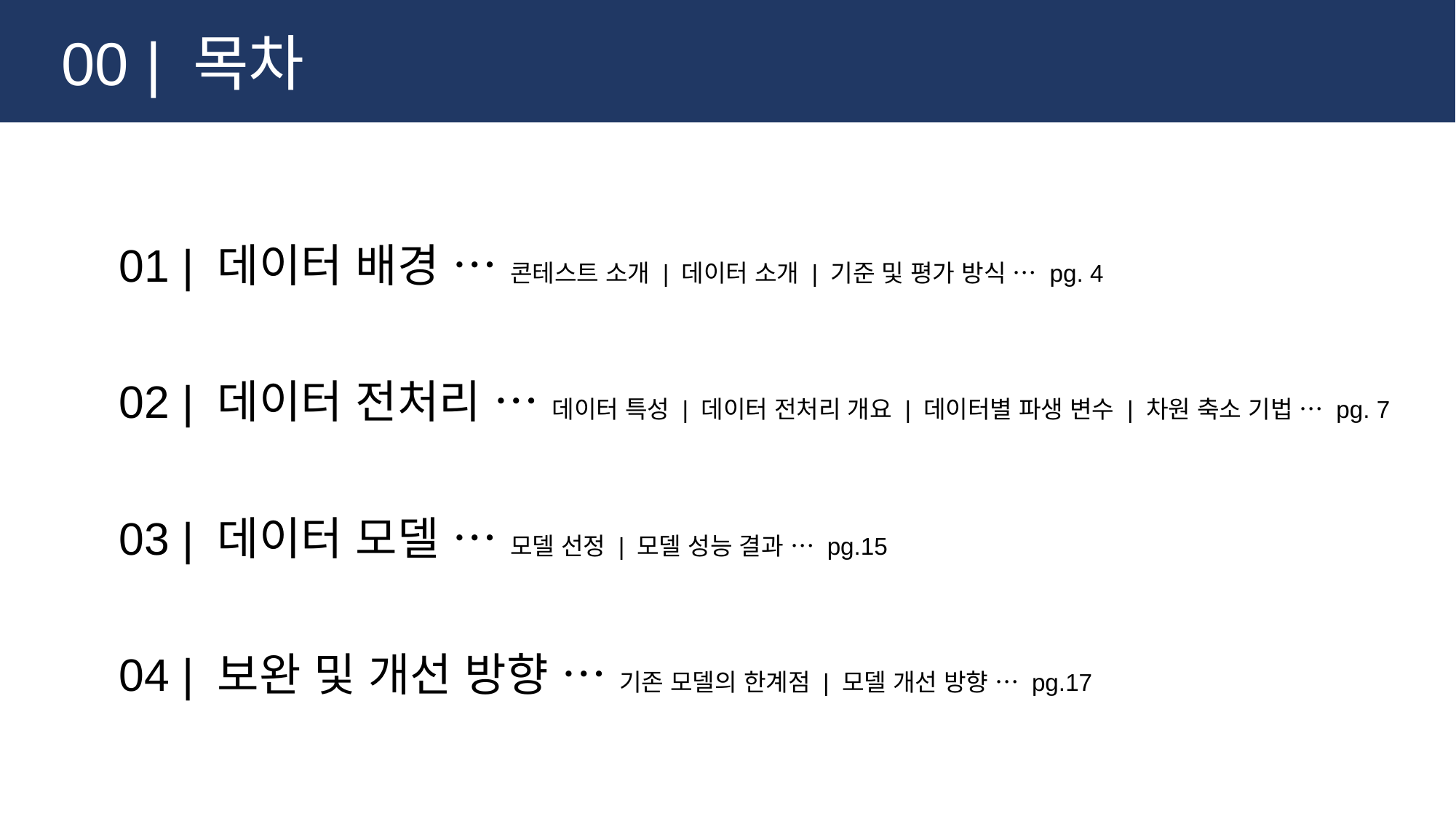

00 | 목차
01 | 데이터 배경 … 콘테스트 소개 | 데이터 소개 | 기준 및 평가 방식 … pg. 4
02 | 데이터 전처리 … 데이터 특성 | 데이터 전처리 개요 | 데이터별 파생 변수 | 차원 축소 기법 … pg. 7
03 | 데이터 모델 … 모델 선정 | 모델 성능 결과 … pg.15
04 | 보완 및 개선 방향 … 기존 모델의 한계점 | 모델 개선 방향 … pg.17